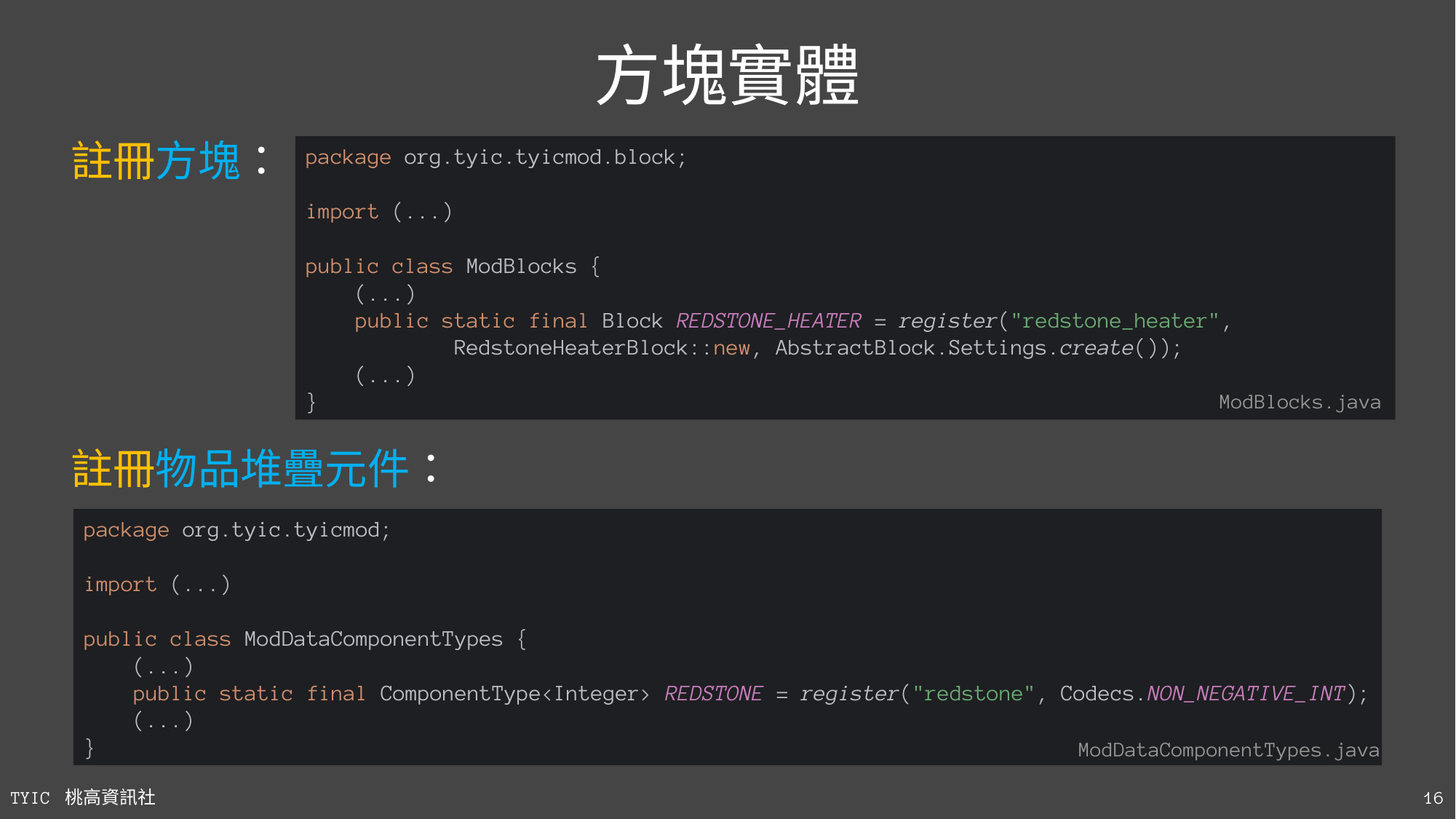

# 方塊實體
註冊方塊：
package org.tyic.tyicmod.block;
import (...)
public class ModBlocks {
    (...)
    public static final Block REDSTONE_HEATER = register("redstone_heater",
            RedstoneHeaterBlock::new, AbstractBlock.Settings.create());
    (...)
}
ModBlocks.java
註冊物品堆疊元件：
package org.tyic.tyicmod;
import (...)
public class ModDataComponentTypes {
    (...)
    public static final ComponentType<Integer> REDSTONE = register("redstone", Codecs.NON_NEGATIVE_INT);
    (...)
}
ModDataComponentTypes.java